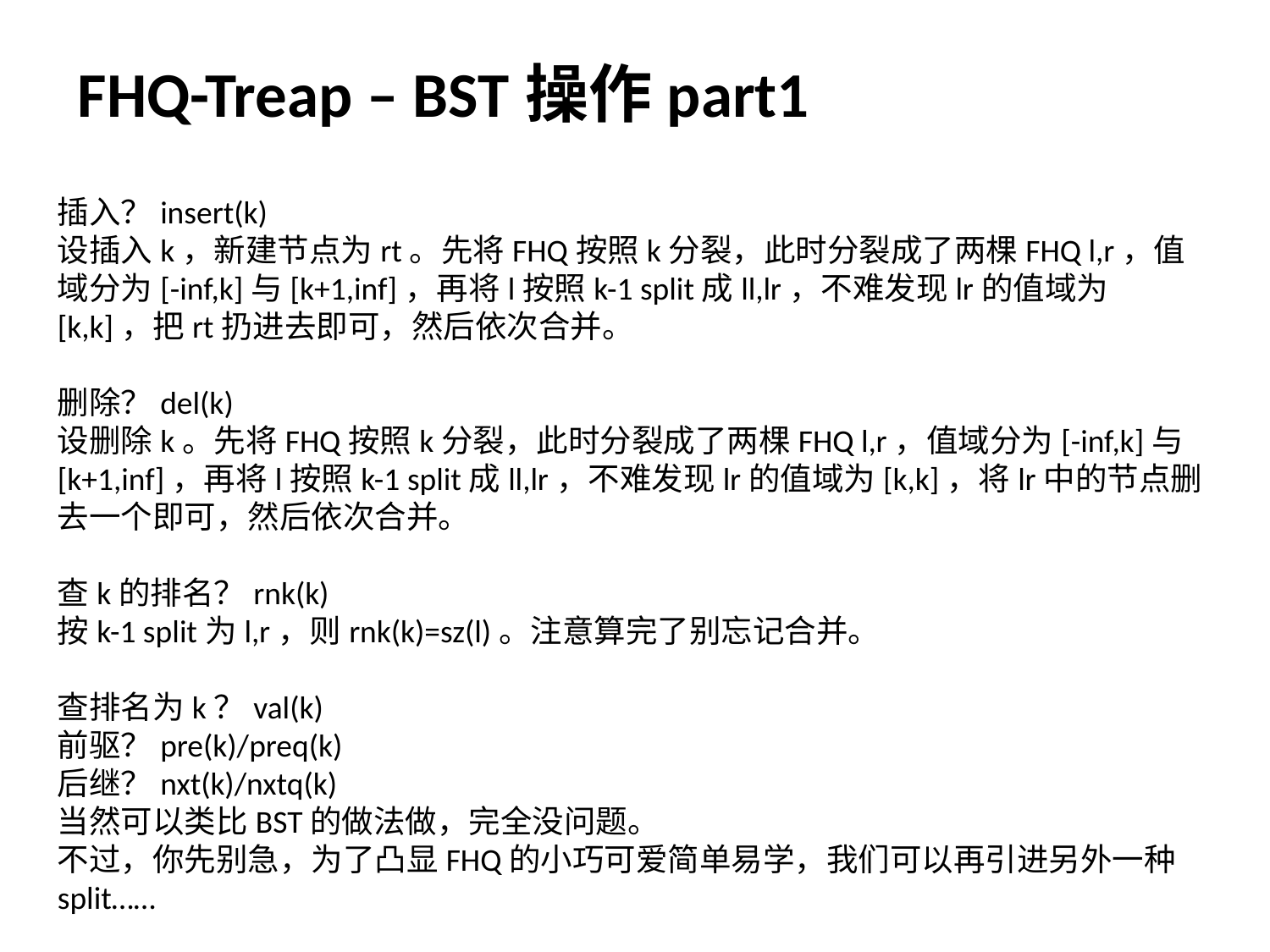

# FHQ-Treap – BST操作part1
插入？insert(k)
设插入k，新建节点为rt。先将FHQ按照k分裂，此时分裂成了两棵FHQ l,r，值域分为[-inf,k]与[k+1,inf]，再将l按照k-1 split成ll,lr，不难发现lr的值域为[k,k]，把rt扔进去即可，然后依次合并。

删除？del(k)
设删除k。先将FHQ按照k分裂，此时分裂成了两棵FHQ l,r，值域分为[-inf,k]与[k+1,inf]，再将l按照k-1 split成ll,lr，不难发现lr的值域为[k,k]，将lr中的节点删去一个即可，然后依次合并。

查k的排名？rnk(k)
按k-1 split为l,r，则rnk(k)=sz(l)。注意算完了别忘记合并。

查排名为k？val(k)
前驱？pre(k)/preq(k)
后继？nxt(k)/nxtq(k)
当然可以类比BST的做法做，完全没问题。
不过，你先别急，为了凸显FHQ的小巧可爱简单易学，我们可以再引进另外一种split……